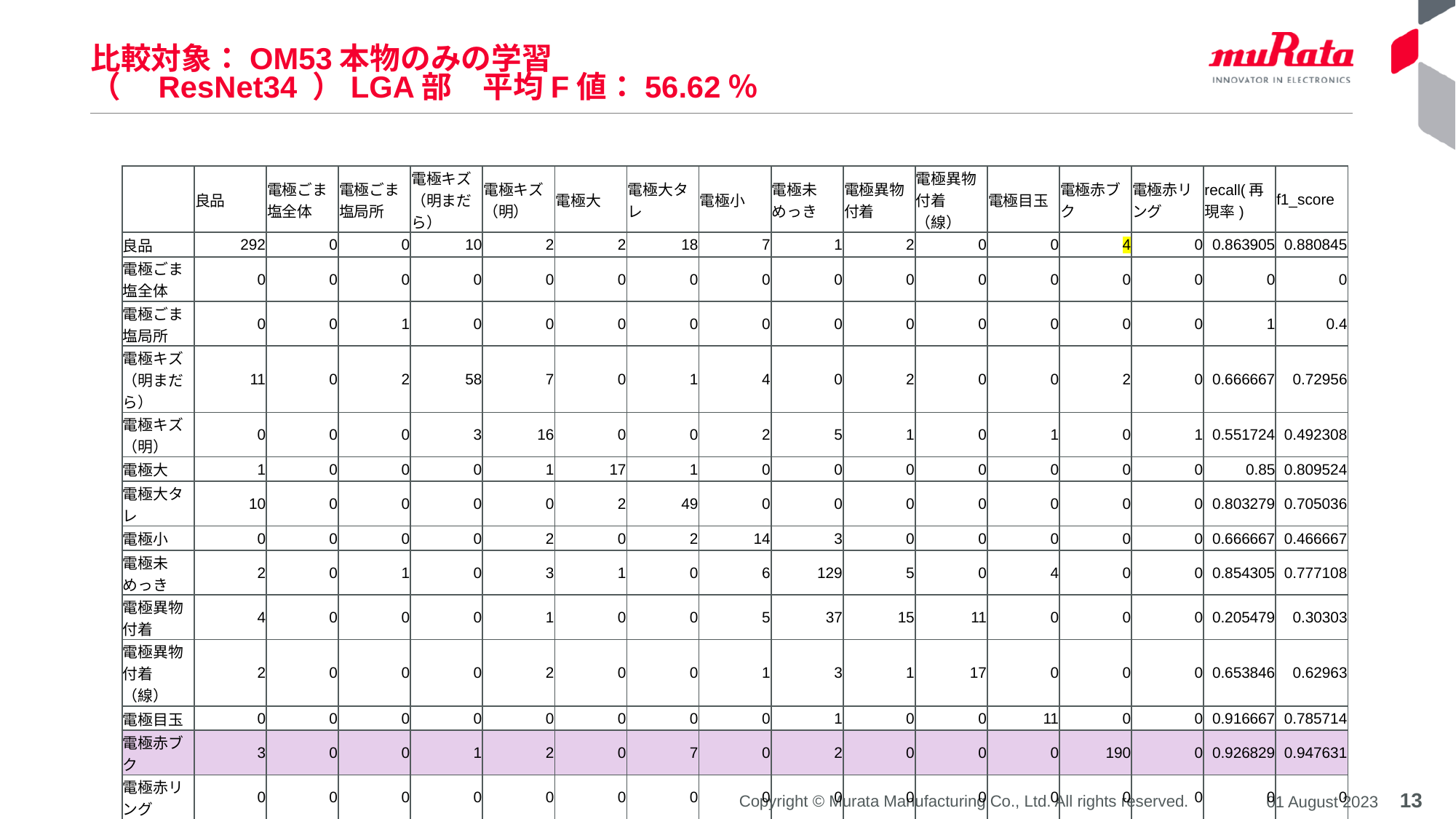

# 比較対象：OM53本物のみの学習 （　ResNet34 ）LGA部　平均F値：56.62％
|  | 良品 | 電極ごま塩全体 | 電極ごま塩局所 | 電極キズ（明まだら） | 電極キズ（明） | 電極大 | 電極大タレ | 電極小 | 電極未めっき | 電極異物付着 | 電極異物付着（線） | 電極目玉 | 電極赤ブク | 電極赤リング | recall(再現率) | f1\_score |
| --- | --- | --- | --- | --- | --- | --- | --- | --- | --- | --- | --- | --- | --- | --- | --- | --- |
| 良品 | 292 | 0 | 0 | 10 | 2 | 2 | 18 | 7 | 1 | 2 | 0 | 0 | 4 | 0 | 0.863905 | 0.880845 |
| 電極ごま塩全体 | 0 | 0 | 0 | 0 | 0 | 0 | 0 | 0 | 0 | 0 | 0 | 0 | 0 | 0 | 0 | 0 |
| 電極ごま塩局所 | 0 | 0 | 1 | 0 | 0 | 0 | 0 | 0 | 0 | 0 | 0 | 0 | 0 | 0 | 1 | 0.4 |
| 電極キズ（明まだら） | 11 | 0 | 2 | 58 | 7 | 0 | 1 | 4 | 0 | 2 | 0 | 0 | 2 | 0 | 0.666667 | 0.72956 |
| 電極キズ（明） | 0 | 0 | 0 | 3 | 16 | 0 | 0 | 2 | 5 | 1 | 0 | 1 | 0 | 1 | 0.551724 | 0.492308 |
| 電極大 | 1 | 0 | 0 | 0 | 1 | 17 | 1 | 0 | 0 | 0 | 0 | 0 | 0 | 0 | 0.85 | 0.809524 |
| 電極大タレ | 10 | 0 | 0 | 0 | 0 | 2 | 49 | 0 | 0 | 0 | 0 | 0 | 0 | 0 | 0.803279 | 0.705036 |
| 電極小 | 0 | 0 | 0 | 0 | 2 | 0 | 2 | 14 | 3 | 0 | 0 | 0 | 0 | 0 | 0.666667 | 0.466667 |
| 電極未めっき | 2 | 0 | 1 | 0 | 3 | 1 | 0 | 6 | 129 | 5 | 0 | 4 | 0 | 0 | 0.854305 | 0.777108 |
| 電極異物付着 | 4 | 0 | 0 | 0 | 1 | 0 | 0 | 5 | 37 | 15 | 11 | 0 | 0 | 0 | 0.205479 | 0.30303 |
| 電極異物付着（線） | 2 | 0 | 0 | 0 | 2 | 0 | 0 | 1 | 3 | 1 | 17 | 0 | 0 | 0 | 0.653846 | 0.62963 |
| 電極目玉 | 0 | 0 | 0 | 0 | 0 | 0 | 0 | 0 | 1 | 0 | 0 | 11 | 0 | 0 | 0.916667 | 0.785714 |
| 電極赤ブク | 3 | 0 | 0 | 1 | 2 | 0 | 7 | 0 | 2 | 0 | 0 | 0 | 190 | 0 | 0.926829 | 0.947631 |
| 電極赤リング | 0 | 0 | 0 | 0 | 0 | 0 | 0 | 0 | 0 | 0 | 0 | 0 | 0 | 0 | 0 | 0 |
| precision | 0.898462 | 0 | 0.25 | 0.805556 | 0.444444 | 0.772727 | 0.628205 | 0.358974 | 0.712707 | 0.576923 | 0.607143 | 0.6875 | 0.969388 | 0 | 0.790039 |  |